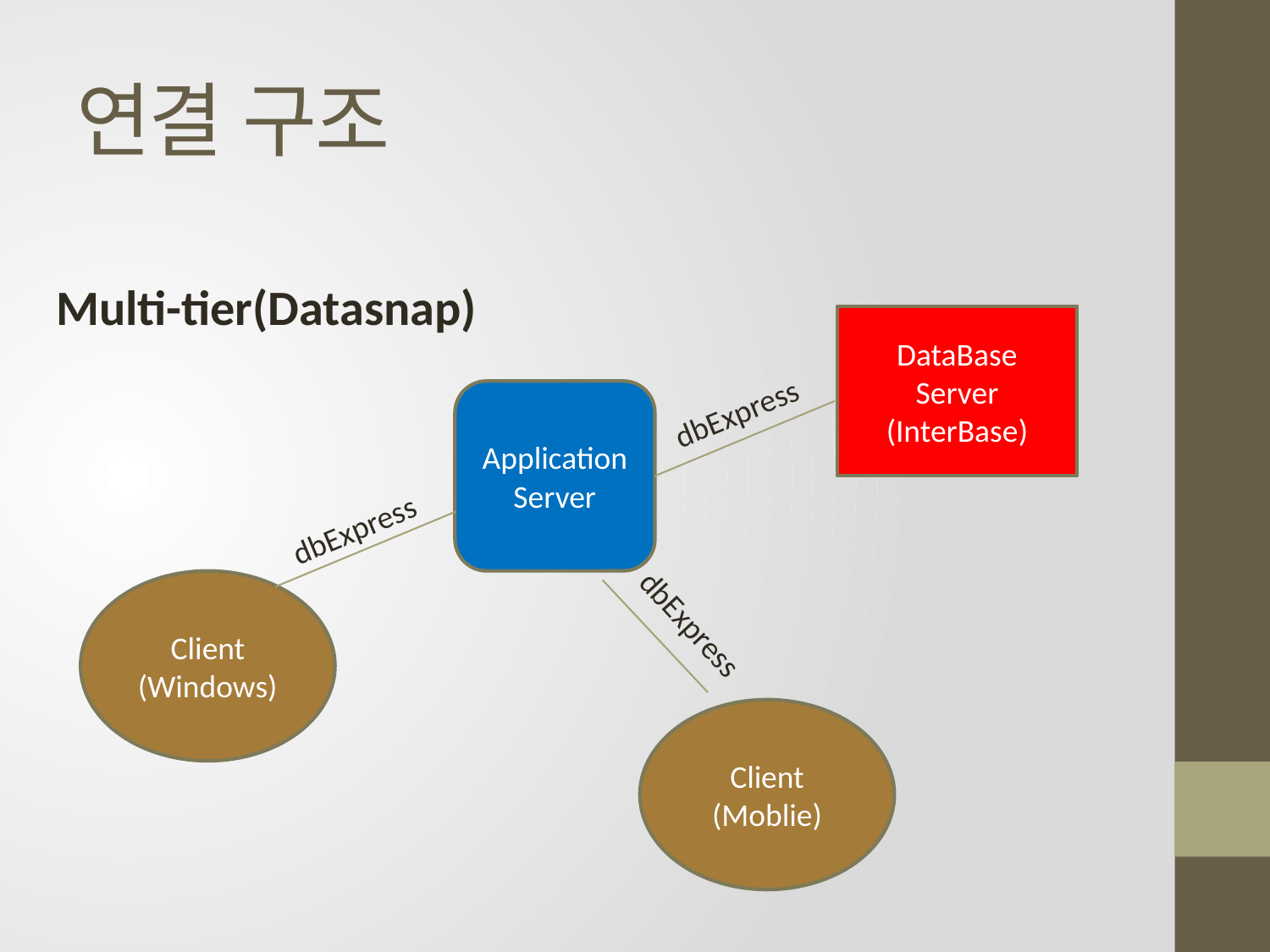

# 연결 구조
Multi-tier(Datasnap)
DataBase
Server
(InterBase)
Application Server
dbExpress
dbExpress
Client
(Windows)
dbExpress
Client
(Moblie)